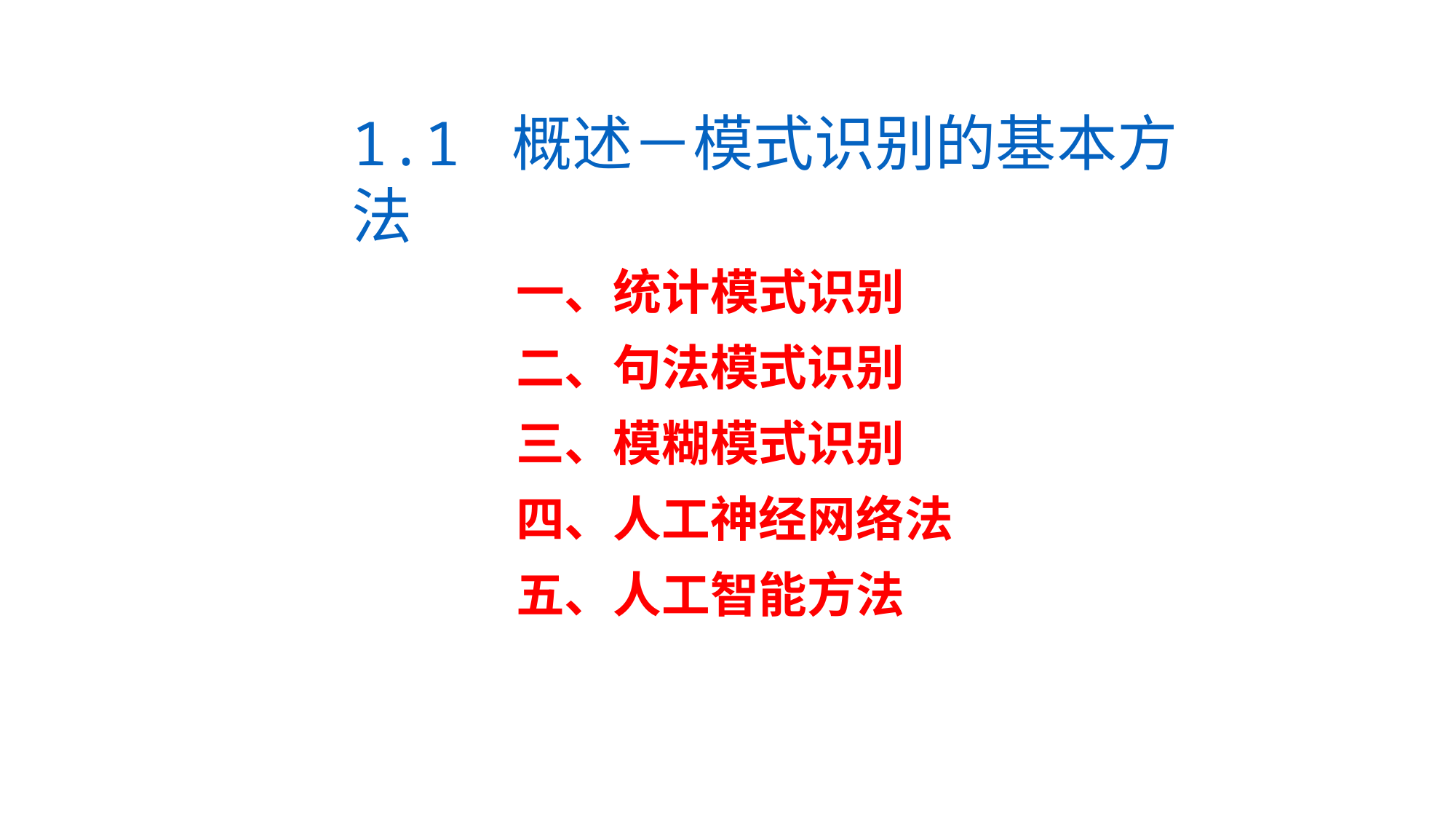

1.1 概述－模式识别的基本方法
一、统计模式识别
二、句法模式识别
三、模糊模式识别
四、人工神经网络法
五、人工智能方法
23